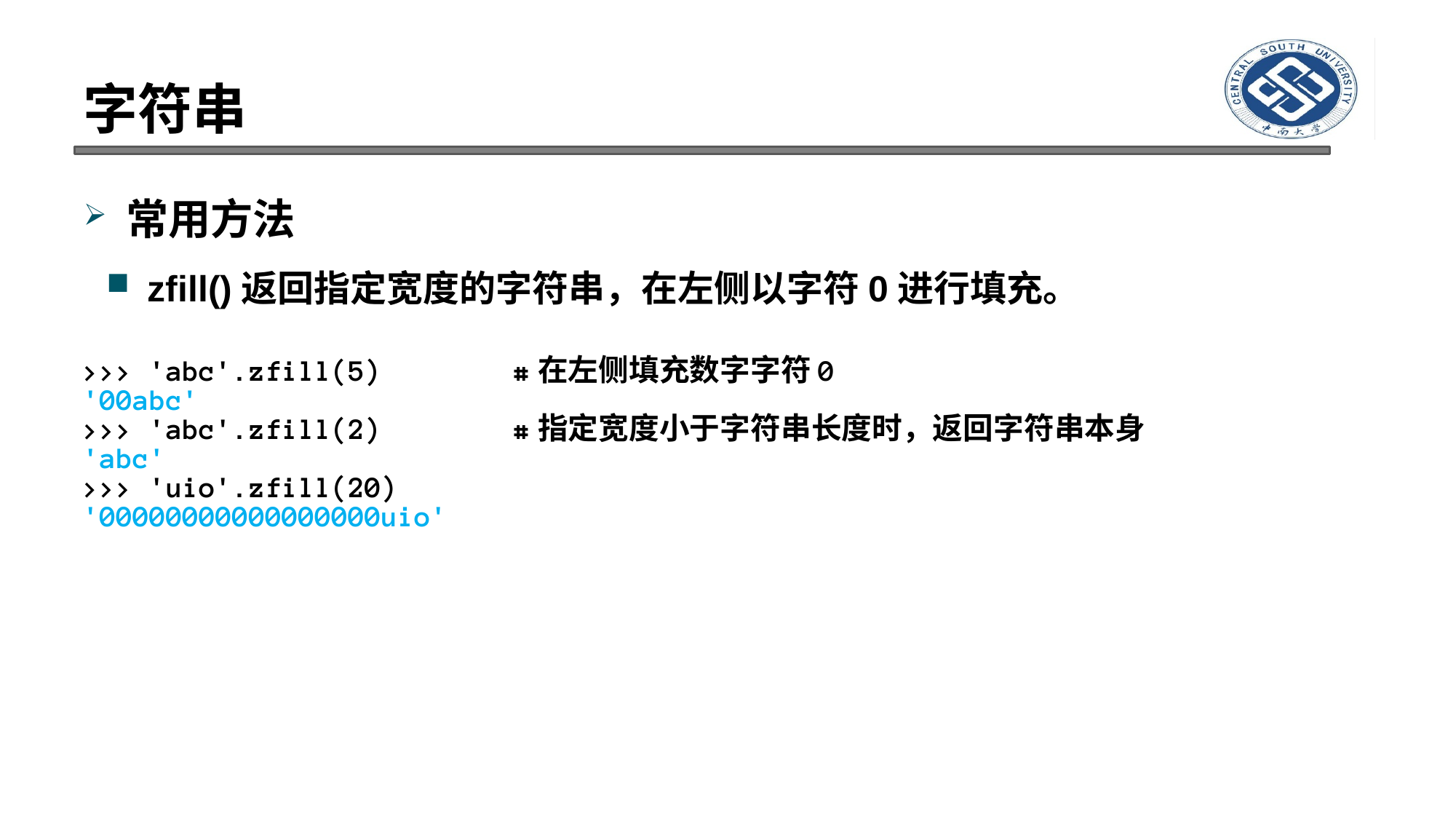

# 字符串
常用方法
zfill()返回指定宽度的字符串，在左侧以字符0进行填充。

>>> 'abc'.zfill(5)        #在左侧填充数字字符0
'00abc'
>>> 'abc'.zfill(2)        #指定宽度小于字符串长度时，返回字符串本身
'abc'
>>> 'uio'.zfill(20)
'00000000000000000uio'